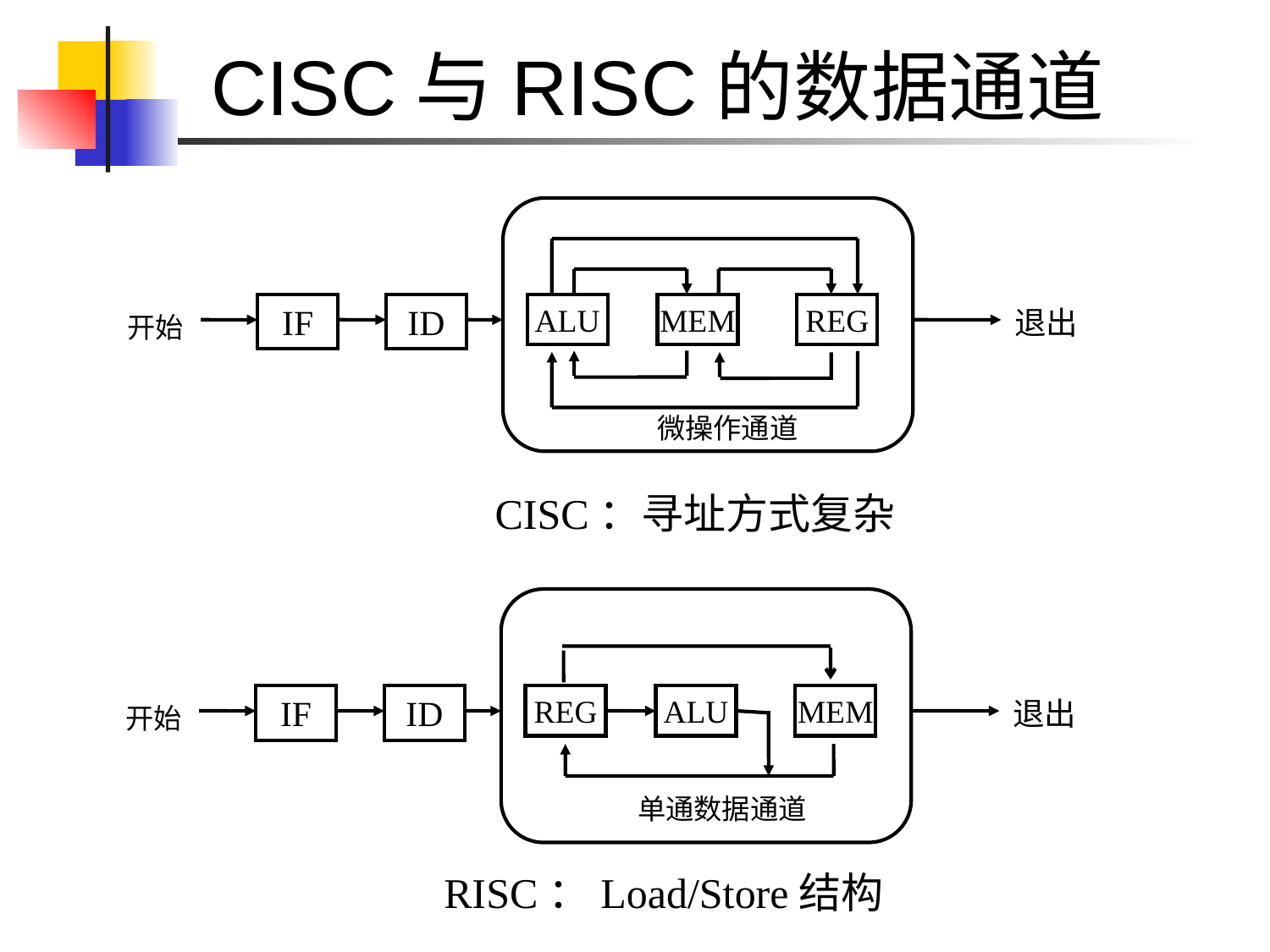

# CISC与RISC的数据通道

IF
ID
ALU
MEM
REG
退出
开始

微操作通道

CISC：寻址方式复杂

IF
ID
REG
ALU
MEM
退出
开始

单通数据通道
RISC：Load/Store结构